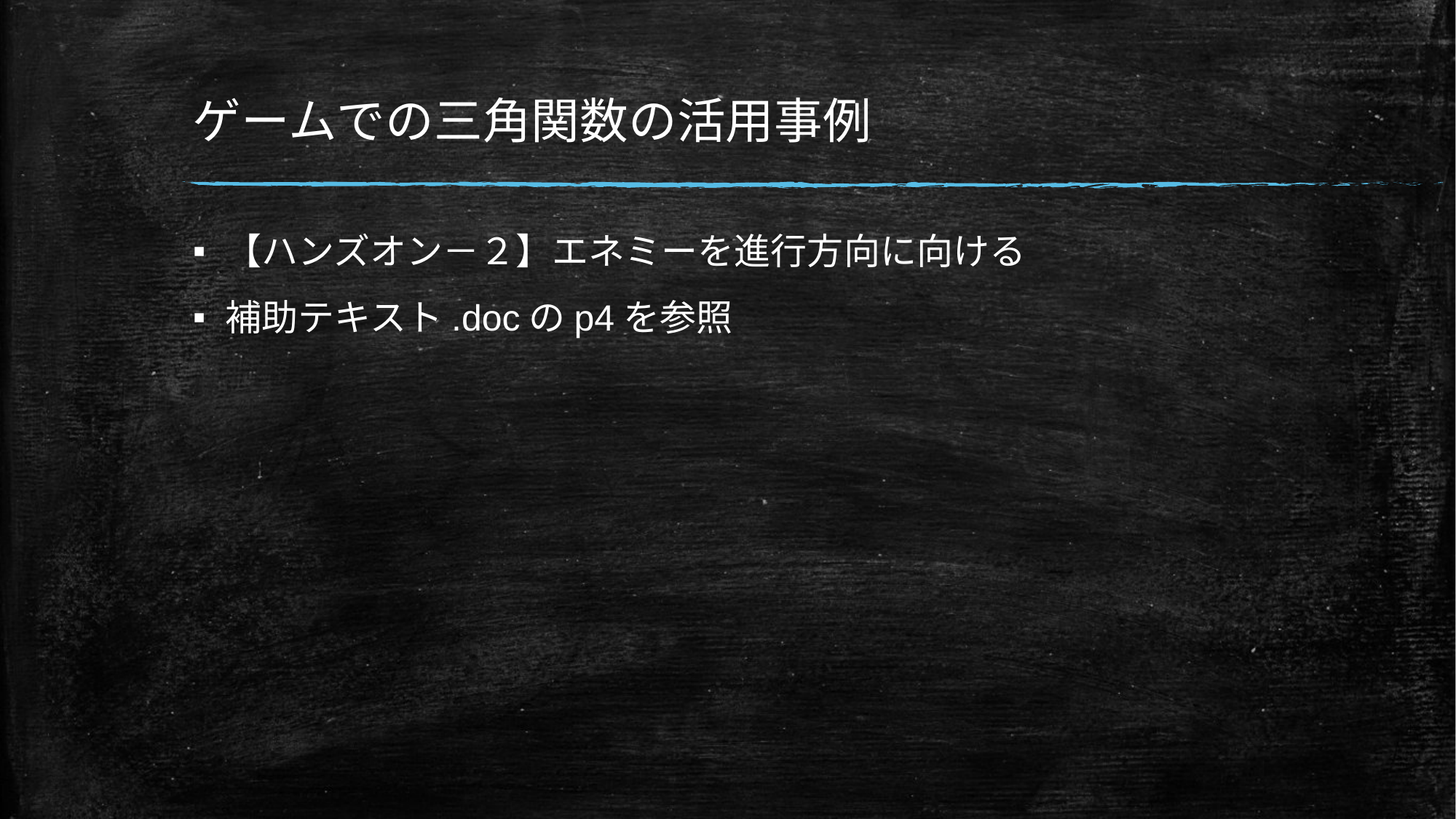

# ゲームでの三角関数の活用事例
【ハンズオン－２】エネミーを進行方向に向ける
補助テキスト.docのp4を参照